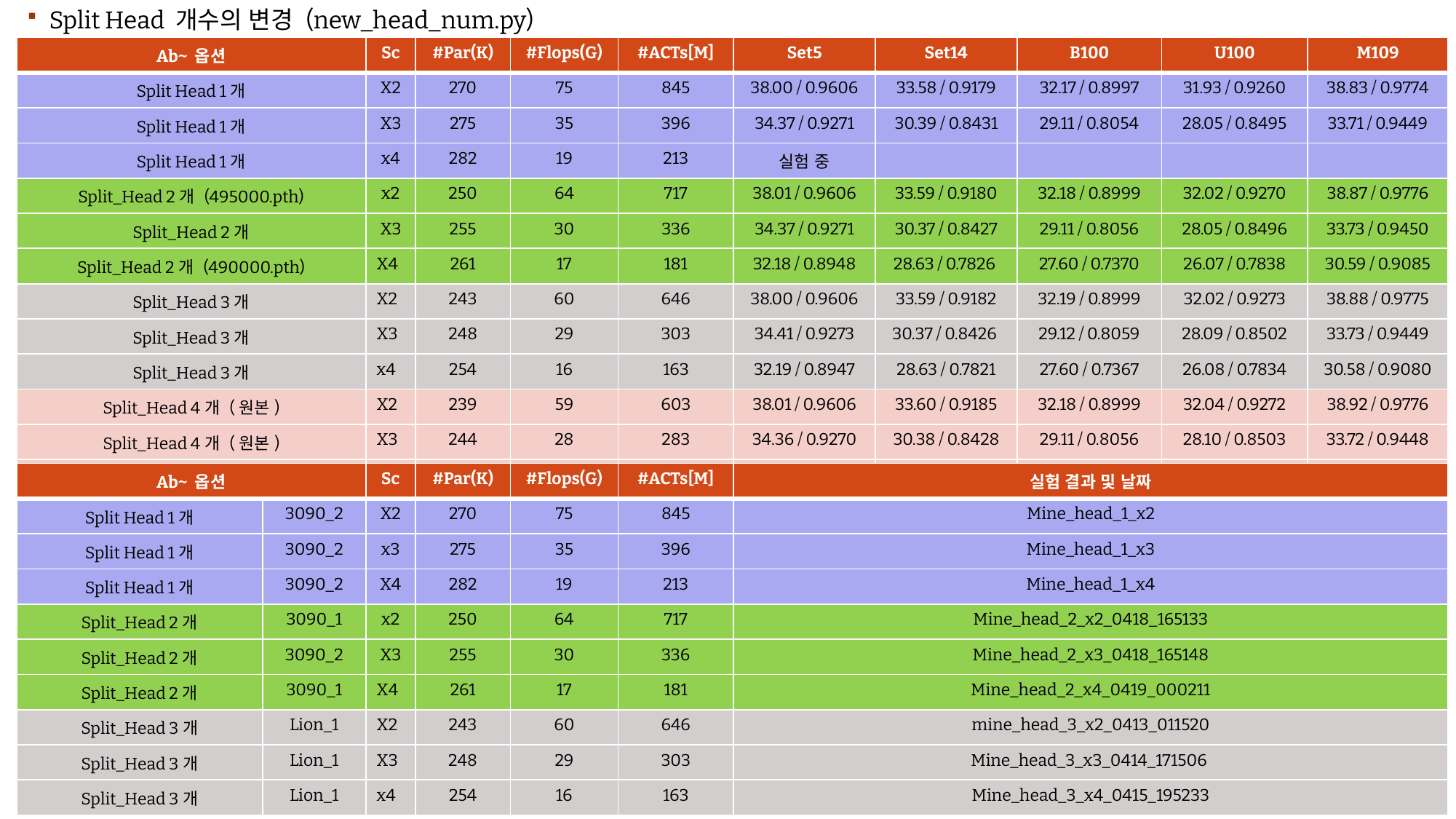

Split Head 개수의 변경 (new_head_num.py)
| Ab~ 옵션 | Sc | #Par(K) | #Flops(G) | #ACTs[M] | Set5 | Set14 | B100 | U100 | M109 |
| --- | --- | --- | --- | --- | --- | --- | --- | --- | --- |
| Split Head 1개 | X2 | 270 | 75 | 845 | 38.00 / 0.9606 | 33.58 / 0.9179 | 32.17 / 0.8997 | 31.93 / 0.9260 | 38.83 / 0.9774 |
| Split Head 1개 | X3 | 275 | 35 | 396 | 34.37 / 0.9271 | 30.39 / 0.8431 | 29.11 / 0.8054 | 28.05 / 0.8495 | 33.71 / 0.9449 |
| Split Head 1개 | x4 | 282 | 19 | 213 | 실험 중 |  |  |  |  |
| Split\_Head 2개 (495000.pth) | x2 | 250 | 64 | 717 | 38.01 / 0.9606 | 33.59 / 0.9180 | 32.18 / 0.8999 | 32.02 / 0.9270 | 38.87 / 0.9776 |
| Split\_Head 2개 | X3 | 255 | 30 | 336 | 34.37 / 0.9271 | 30.37 / 0.8427 | 29.11 / 0.8056 | 28.05 / 0.8496 | 33.73 / 0.9450 |
| Split\_Head 2개 (490000.pth) | X4 | 261 | 17 | 181 | 32.18 / 0.8948 | 28.63 / 0.7826 | 27.60 / 0.7370 | 26.07 / 0.7838 | 30.59 / 0.9085 |
| Split\_Head 3개 | X2 | 243 | 60 | 646 | 38.00 / 0.9606 | 33.59 / 0.9182 | 32.19 / 0.8999 | 32.02 / 0.9273 | 38.88 / 0.9775 |
| Split\_Head 3개 | X3 | 248 | 29 | 303 | 34.41 / 0.9273 | 30.37 / 0.8426 | 29.12 / 0.8059 | 28.09 / 0.8502 | 33.73 / 0.9449 |
| Split\_Head 3개 | x4 | 254 | 16 | 163 | 32.19 / 0.8947 | 28.63 / 0.7821 | 27.60 / 0.7367 | 26.08 / 0.7834 | 30.58 / 0.9080 |
| Split\_Head 4개 (원본) | X2 | 239 | 59 | 603 | 38.01 / 0.9606 | 33.60 / 0.9185 | 32.18 / 0.8999 | 32.04 / 0.9272 | 38.92 / 0.9776 |
| Split\_Head 4개 (원본) | X3 | 244 | 28 | 283 | 34.36 / 0.9270 | 30.38 / 0.8428 | 29.11 / 0.8056 | 28.10 / 0.8503 | 33.72 / 0.9448 |
| Split\_Head 4개 (원본) | x4 | 251 | 15 | 152 | 32.21 / 0.8949 | 28.63/ 0.7822 | 27.60 / 0.7367 | 26.08 / 0.7837 | 30.59 / 0.9081 |
| Ab~ 옵션 |  | Sc | #Par(K) | #Flops(G) | #ACTs[M] | 실험 결과 및 날짜 |
| --- | --- | --- | --- | --- | --- | --- |
| Split Head 1개 | 3090\_2 | X2 | 270 | 75 | 845 | Mine\_head\_1\_x2 |
| Split Head 1개 | 3090\_2 | x3 | 275 | 35 | 396 | Mine\_head\_1\_x3 |
| Split Head 1개 | 3090\_2 | X4 | 282 | 19 | 213 | Mine\_head\_1\_x4 |
| Split\_Head 2개 | 3090\_1 | x2 | 250 | 64 | 717 | Mine\_head\_2\_x2\_0418\_165133 |
| Split\_Head 2개 | 3090\_2 | X3 | 255 | 30 | 336 | Mine\_head\_2\_x3\_0418\_165148 |
| Split\_Head 2개 | 3090\_1 | X4 | 261 | 17 | 181 | Mine\_head\_2\_x4\_0419\_000211 |
| Split\_Head 3개 | Lion\_1 | X2 | 243 | 60 | 646 | mine\_head\_3\_x2\_0413\_011520 |
| Split\_Head 3개 | Lion\_1 | X3 | 248 | 29 | 303 | Mine\_head\_3\_x3\_0414\_171506 |
| Split\_Head 3개 | Lion\_1 | x4 | 254 | 16 | 163 | Mine\_head\_3\_x4\_0415\_195233 |